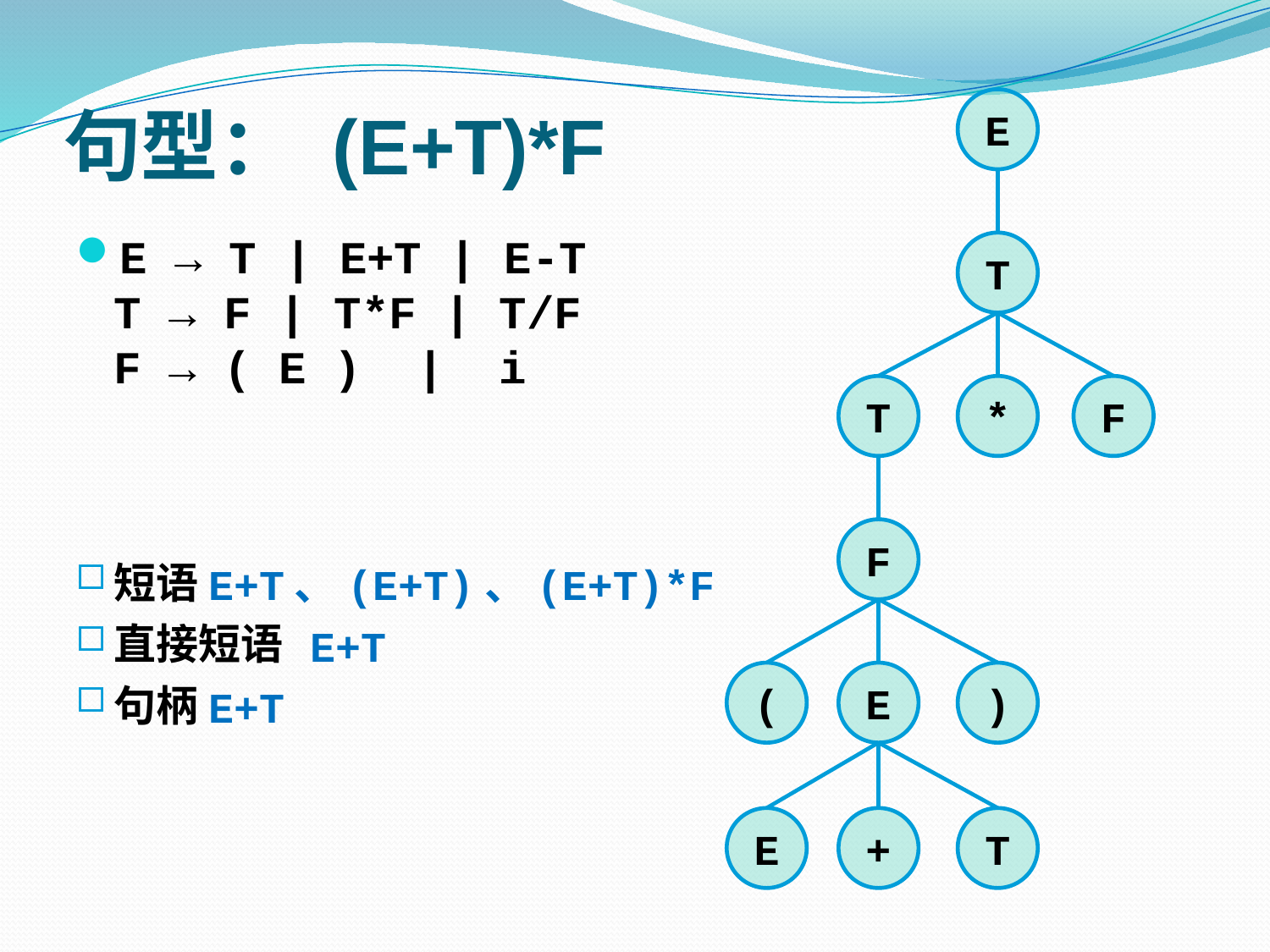

# 句型： (E+T)*F
E
E → T | E+T | E-T
T → F | T*F | T/F
F → ( E )  |  i

短语
直接短语
句柄

T
T
*
F
F
E+T、(E+T)、(E+T)*F
    E+T
E+T
(
E
)
E
+
T